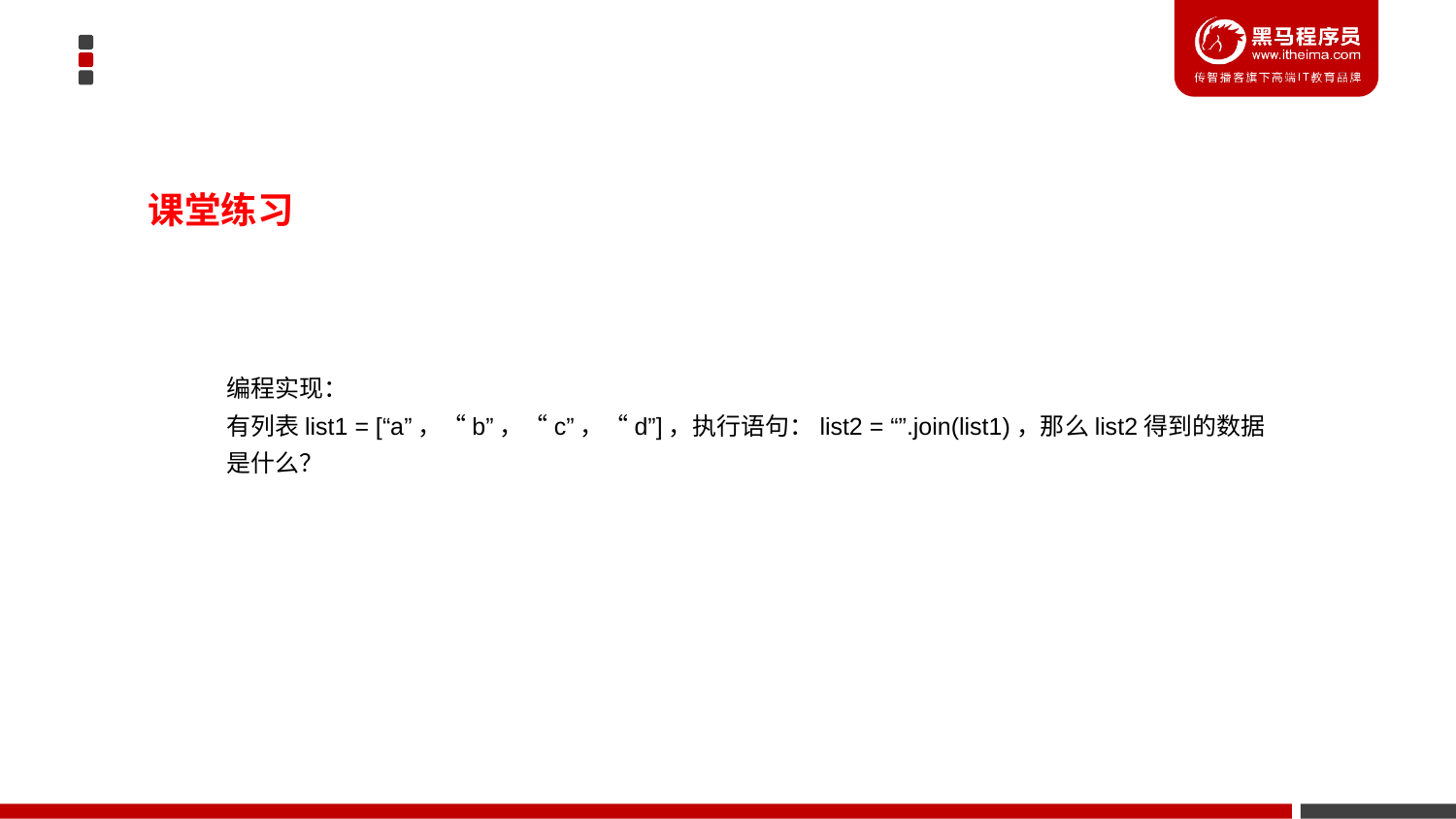

课堂练习
编程实现：
有列表list1 = [“a”，“b”，“c”，“d”]，执行语句：list2 = “”.join(list1)，那么list2得到的数据是什么？